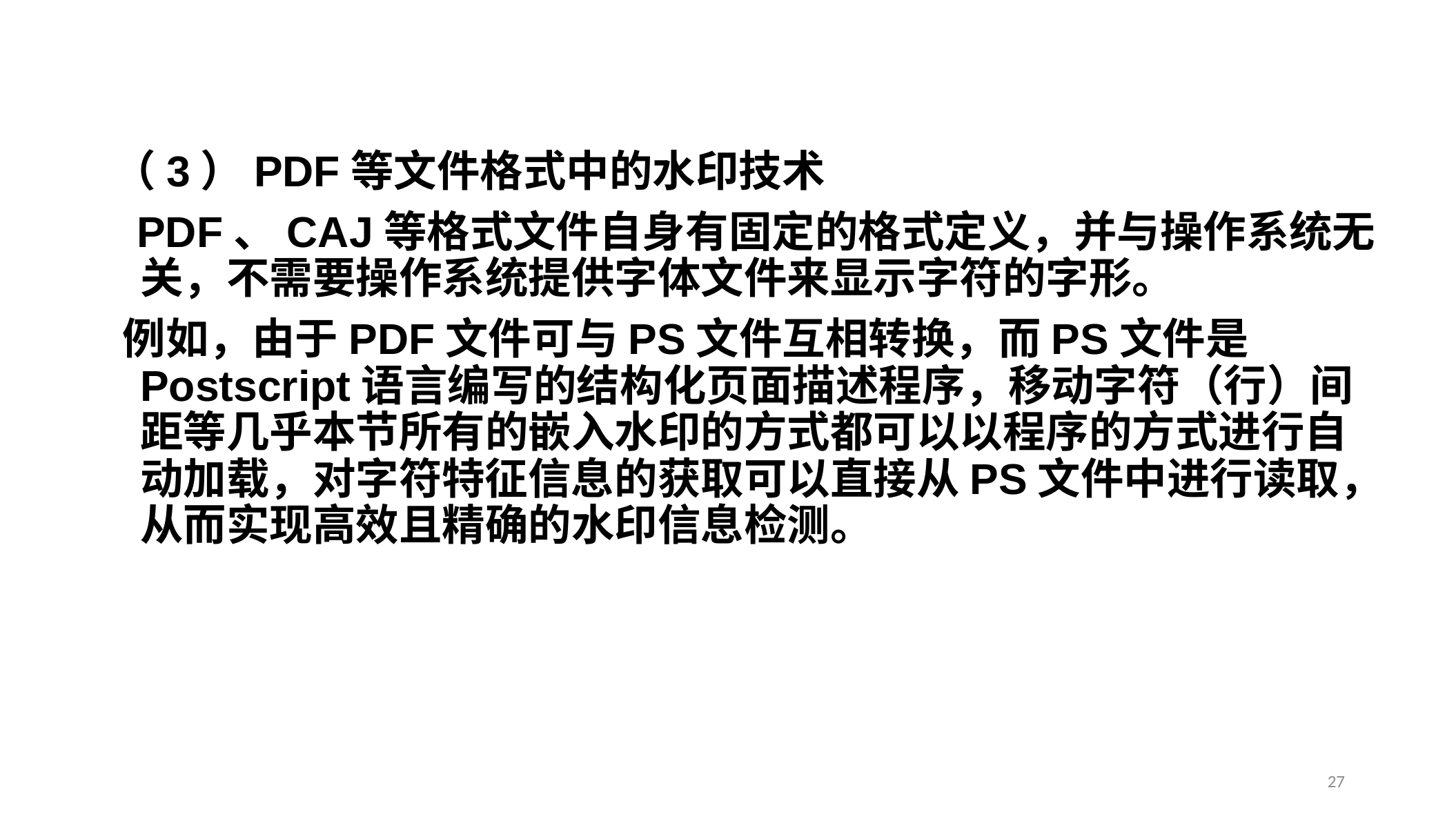

（3）PDF等文件格式中的水印技术
       PDF、CAJ等格式文件自身有固定的格式定义，并与操作系统无关，不需要操作系统提供字体文件来显示字符的字形。
      例如，由于PDF文件可与PS文件互相转换，而PS文件是Postscript语言编写的结构化页面描述程序，移动字符（行）间距等几乎本节所有的嵌入水印的方式都可以以程序的方式进行自动加载，对字符特征信息的获取可以直接从PS文件中进行读取，从而实现高效且精确的水印信息检测。
27